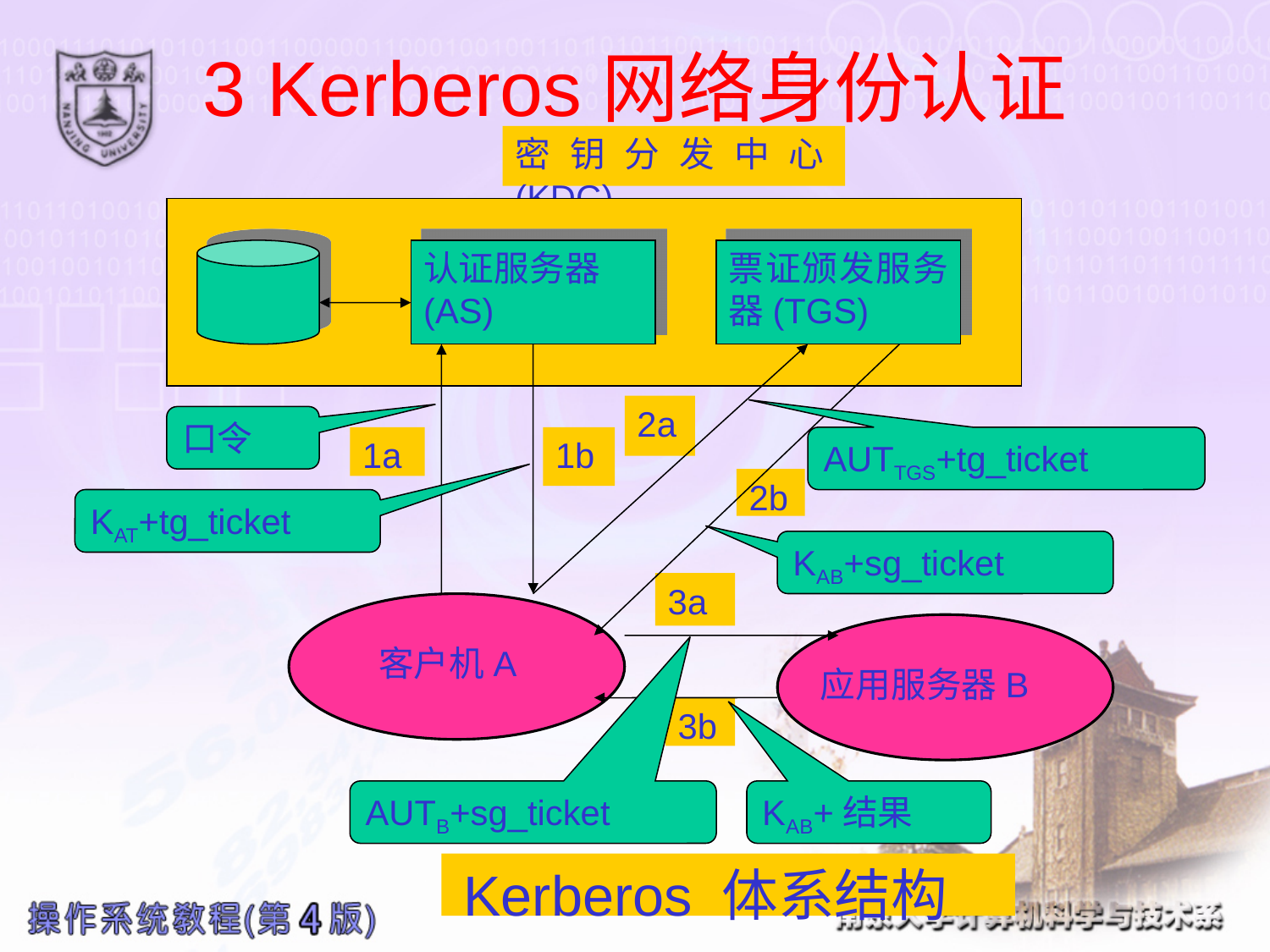

# 3 Kerberos网络身份认证
密钥分发中心(KDC)

认证服务器
(AS)
票证颁发服务器(TGS)

2a
口令
1a
1b
AUTTGS+tg_ticket
2b
KAT+tg_ticket
KAB+sg_ticket
3a

 客户机A

应用服务器B

3b
AUTB+sg_ticket
KAB+结果
 Kerberos 体系结构